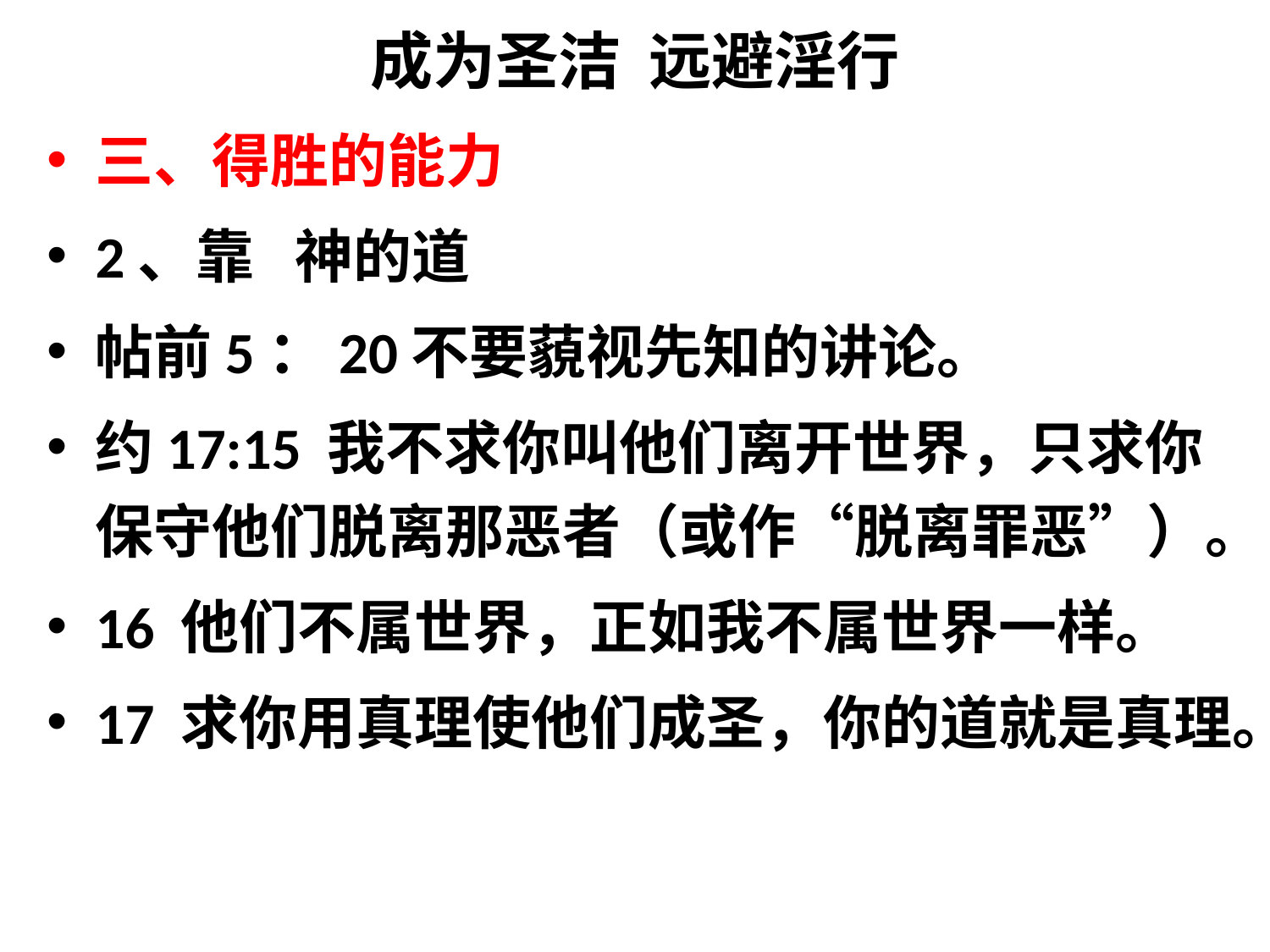

# 成为圣洁  远避淫行
三、得胜的能力
2、靠   神的道
帖前5：20不要藐视先知的讲论。
约17:15 我不求你叫他们离开世界，只求你保守他们脱离那恶者（或作“脱离罪恶”）。
16 他们不属世界，正如我不属世界一样。
17 求你用真理使他们成圣，你的道就是真理。